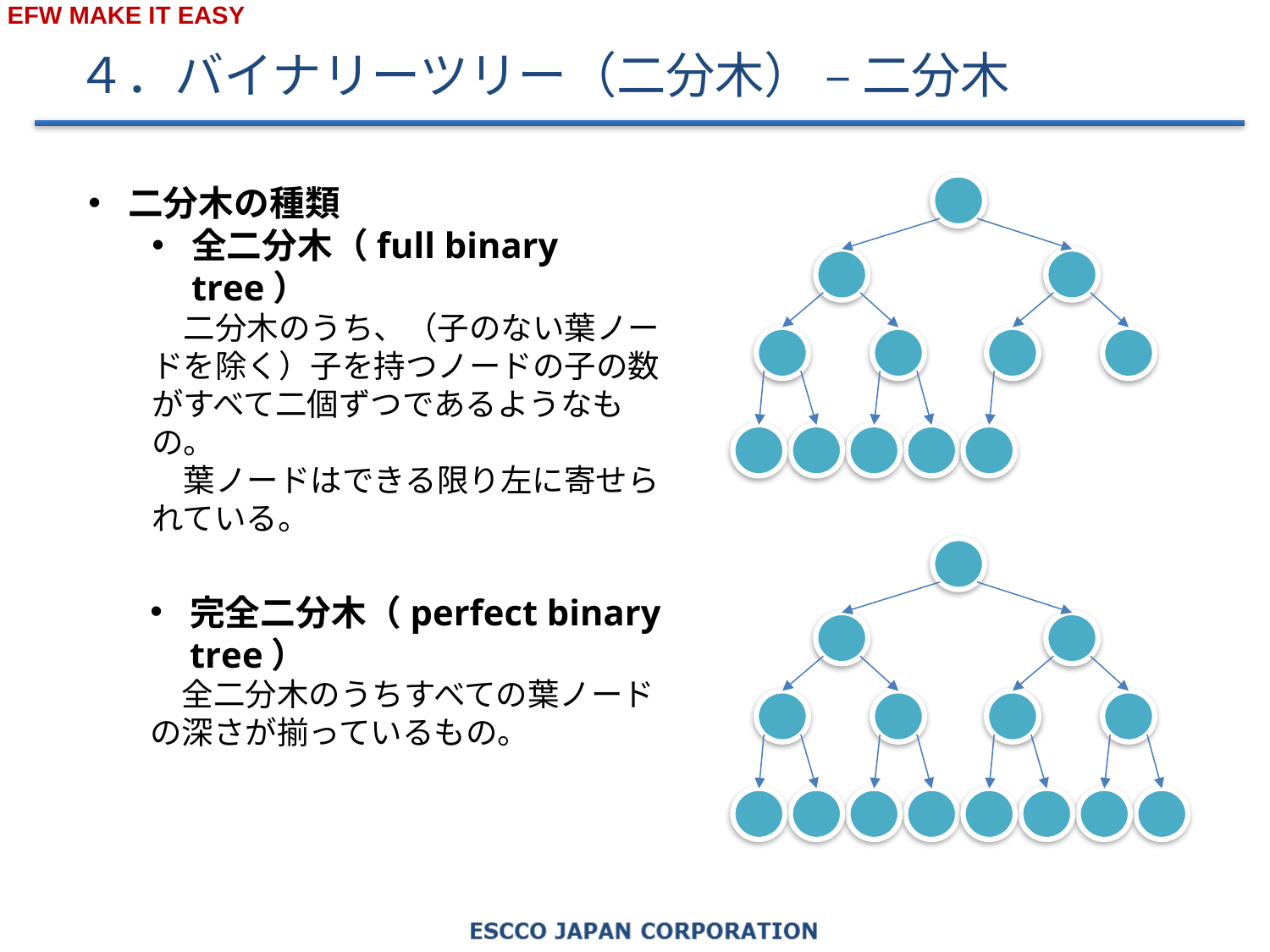

# ４．バイナリーツリー（二分木） – 二分木
二分木の種類
全二分木（full binary tree）
　二分木のうち、（子のない葉ノードを除く）子を持つノードの子の数がすべて二個ずつであるようなもの。
　葉ノードはできる限り左に寄せられている。

完全二分木（perfect binary tree）
　全二分木のうちすべての葉ノードの深さが揃っているもの。